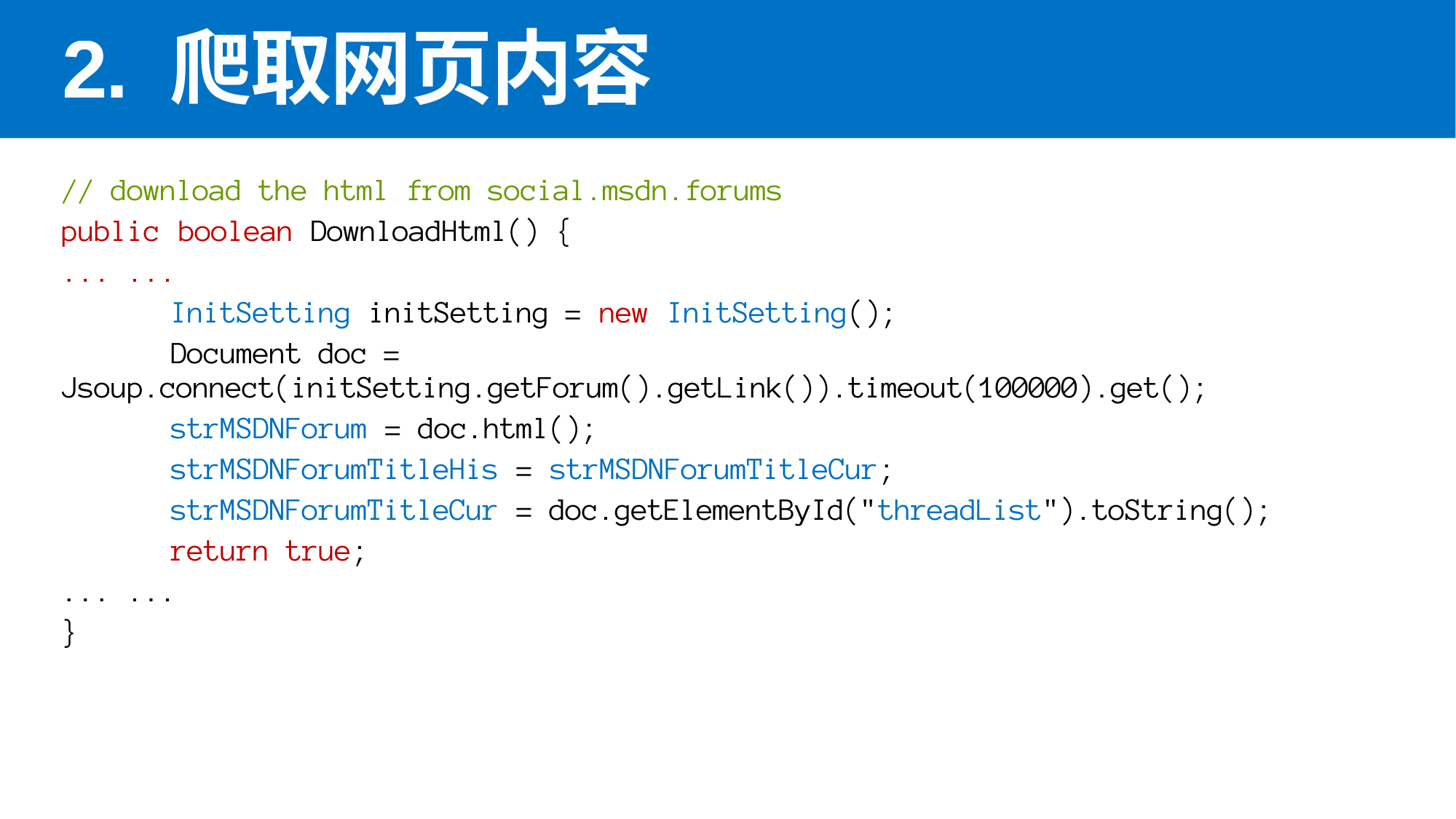

# 2. 爬取网页内容
// download the html from social.msdn.forums
public boolean DownloadHtml() {
... ...
	InitSetting initSetting = new InitSetting();
	Document doc =	Jsoup.connect(initSetting.getForum().getLink()).timeout(100000).get();
	strMSDNForum = doc.html();
	strMSDNForumTitleHis = strMSDNForumTitleCur;
	strMSDNForumTitleCur = doc.getElementById("threadList").toString();
	return true;
... ...
}